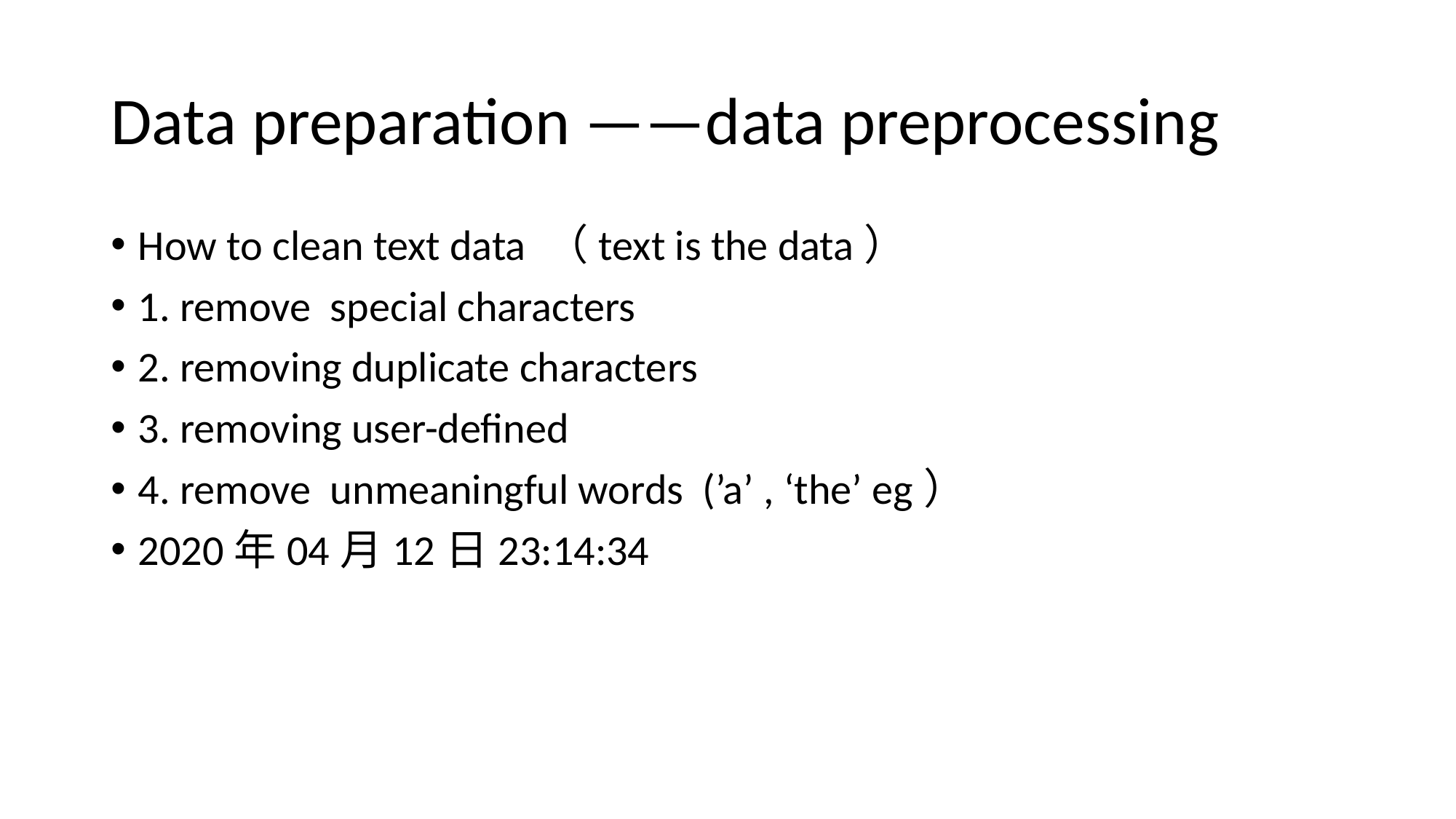

# Data preparation ——data preprocessing
How to clean text data （text is the data）
1. remove  special characters
2. removing duplicate characters
3. removing user-defined
4. remove  unmeaningful words  (’a’ , ‘the’ eg）
2020年04月12日23:14:34